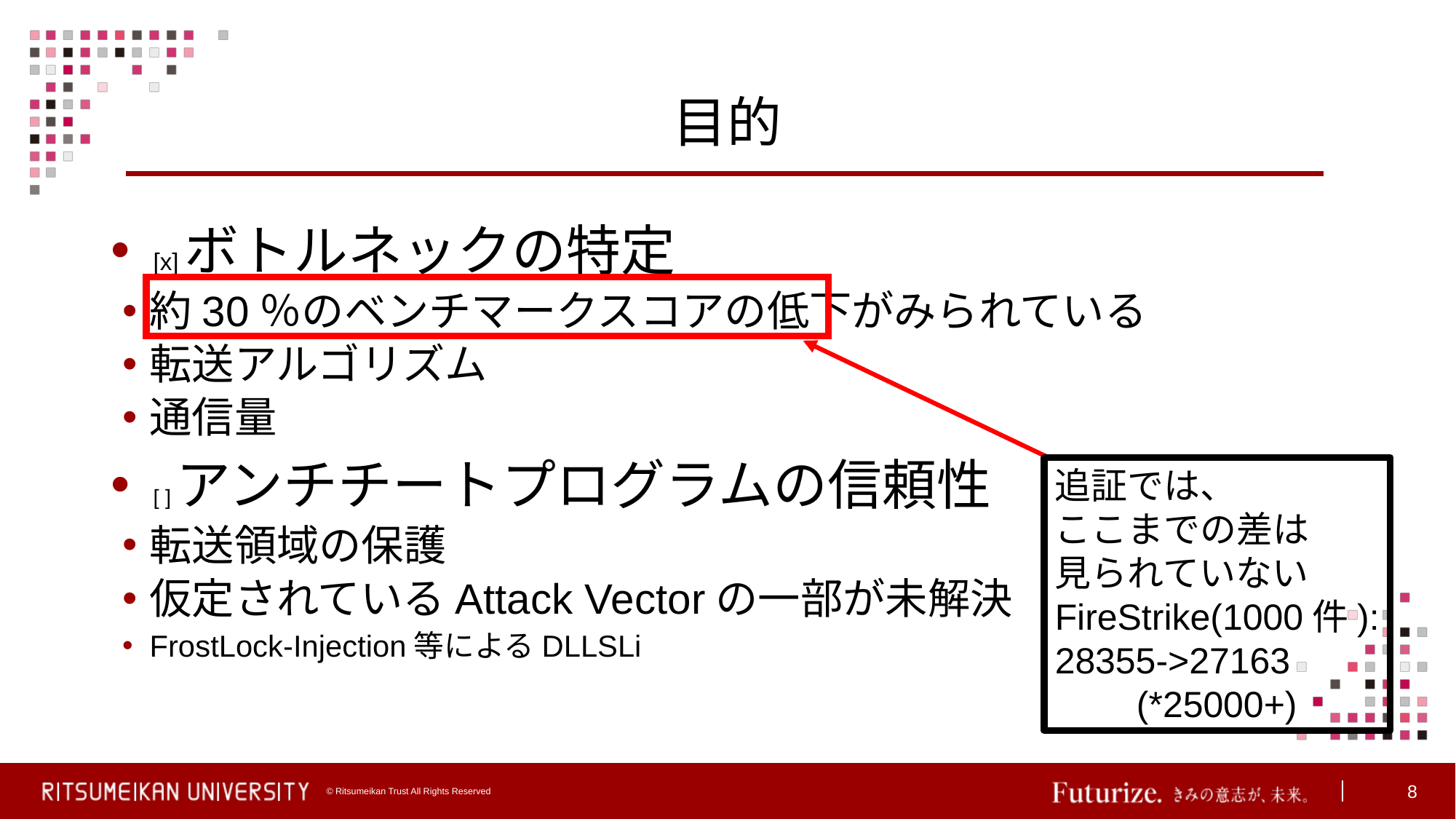

# 目的
 [x]ボトルネックの特定
約30％のベンチマークスコアの低下がみられている
転送アルゴリズム
通信量
 [ ]アンチチートプログラムの信頼性
転送領域の保護
仮定されているAttack Vectorの一部が未解決
FrostLock-Injection等によるDLLSLi

追証では、
ここまでの差は
見られていない
FireStrike(1000件):
28355->27163
        (*25000+)